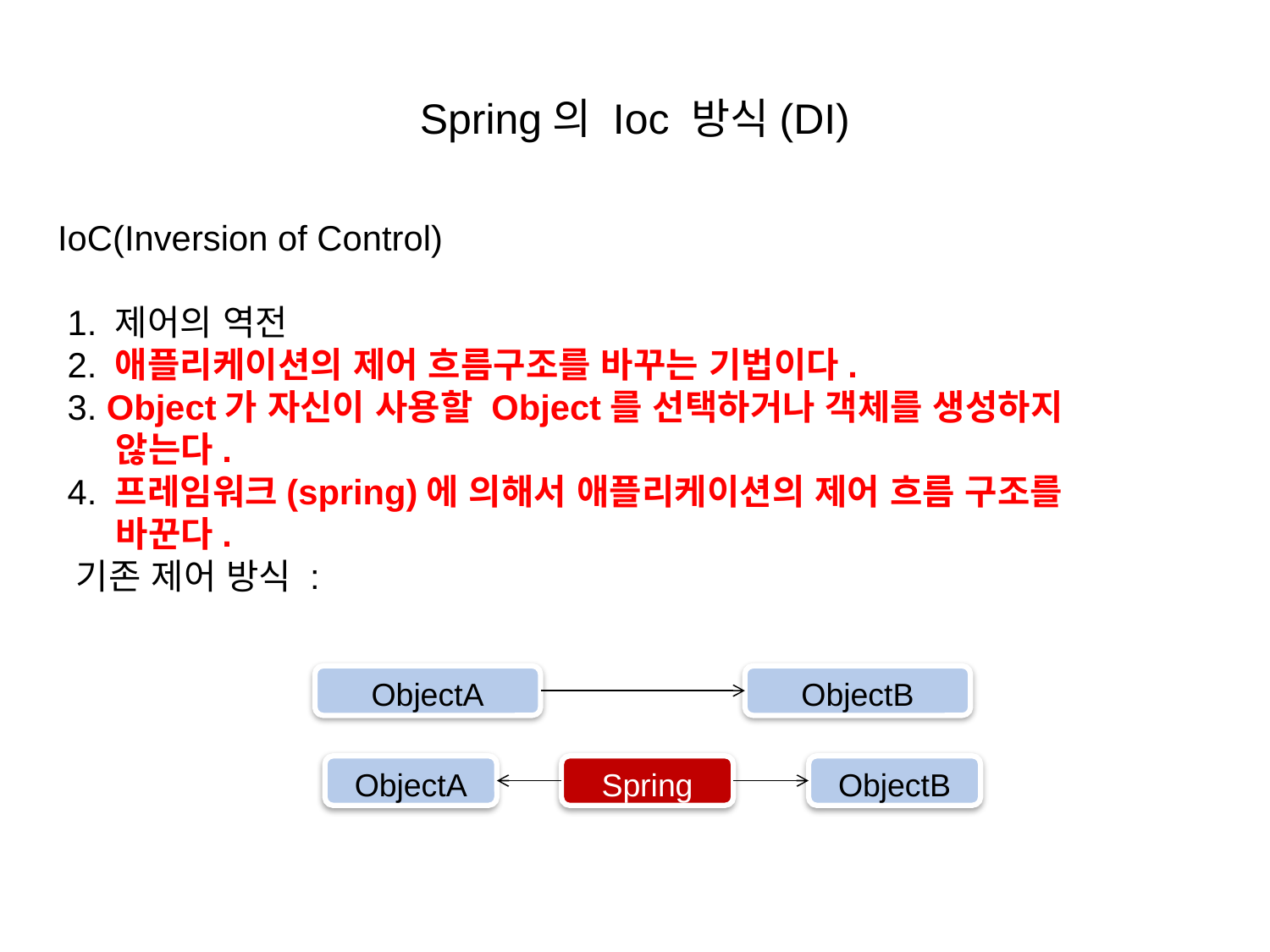

# Spring의 Ioc 방식(DI)
IoC(Inversion of Control)

 1. 제어의 역전
 2. 애플리케이션의 제어 흐름구조를 바꾸는 기법이다.
 3. Object가 자신이 사용할 Object를 선택하거나 객체를 생성하지
     않는다.
 4. 프레임워크(spring)에 의해서 애플리케이션의 제어 흐름 구조를
     바꾼다.
 기존 제어 방식 :
ObjectA
ObjectB
ObjectA
Spring
ObjectB